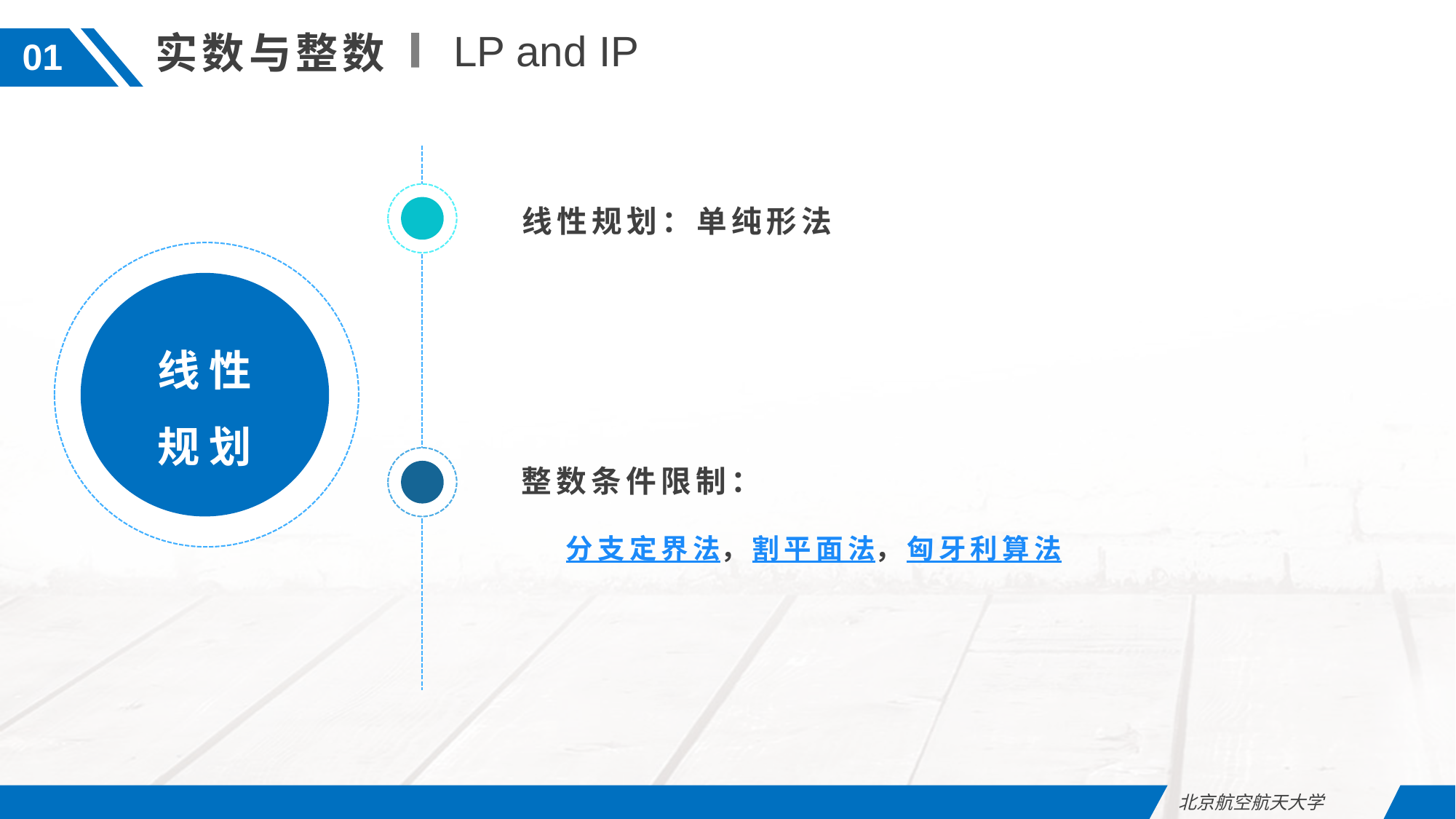

LP and IP
实数与整数

01

线性规划：单纯形法

线性
规划

整数条件限制：
分支定界法，割平面法，匈牙利算法

北京航空航天大学